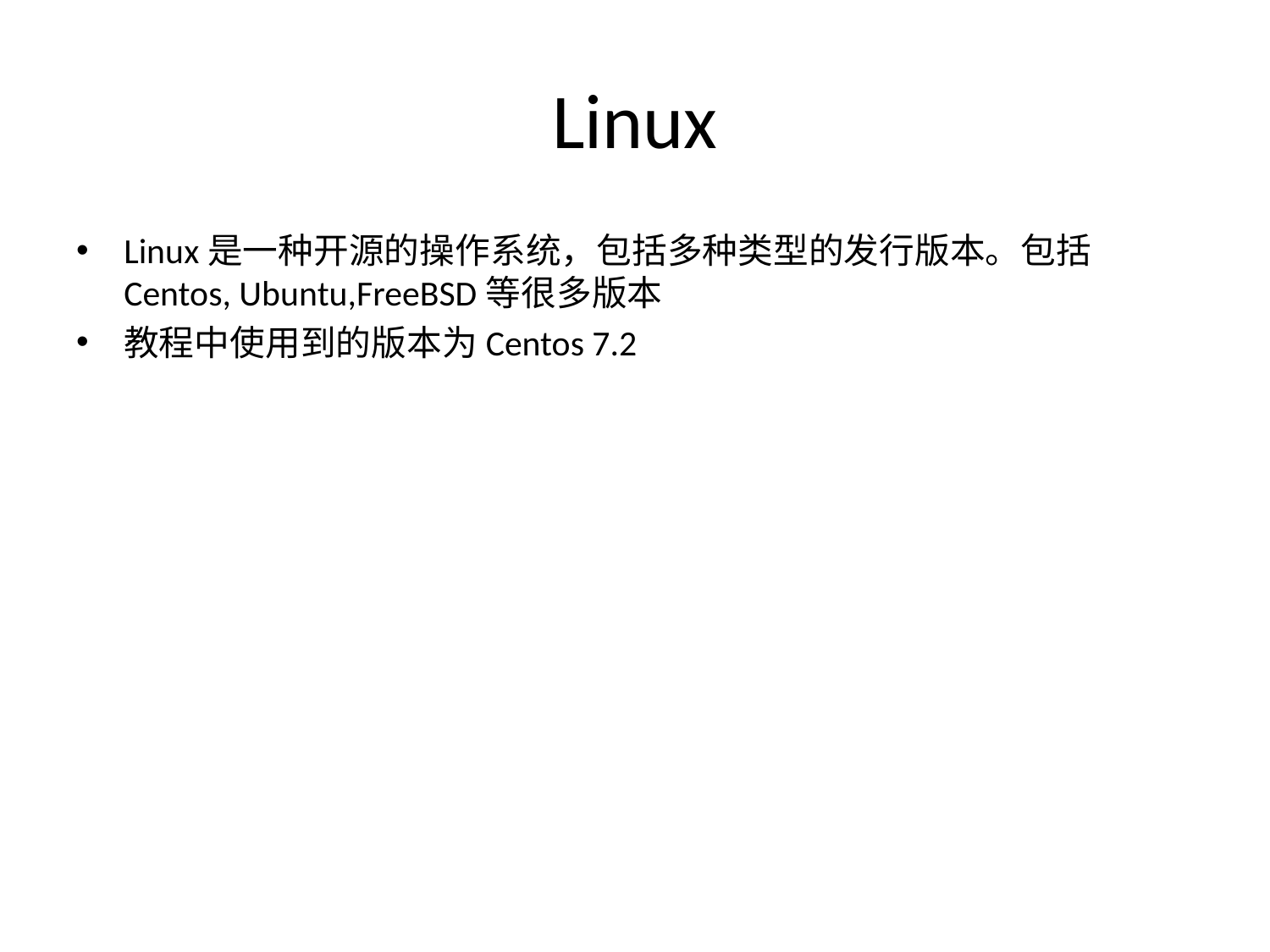

# Linux
Linux是一种开源的操作系统，包括多种类型的发行版本。包括Centos, Ubuntu,FreeBSD等很多版本
教程中使用到的版本为Centos 7.2